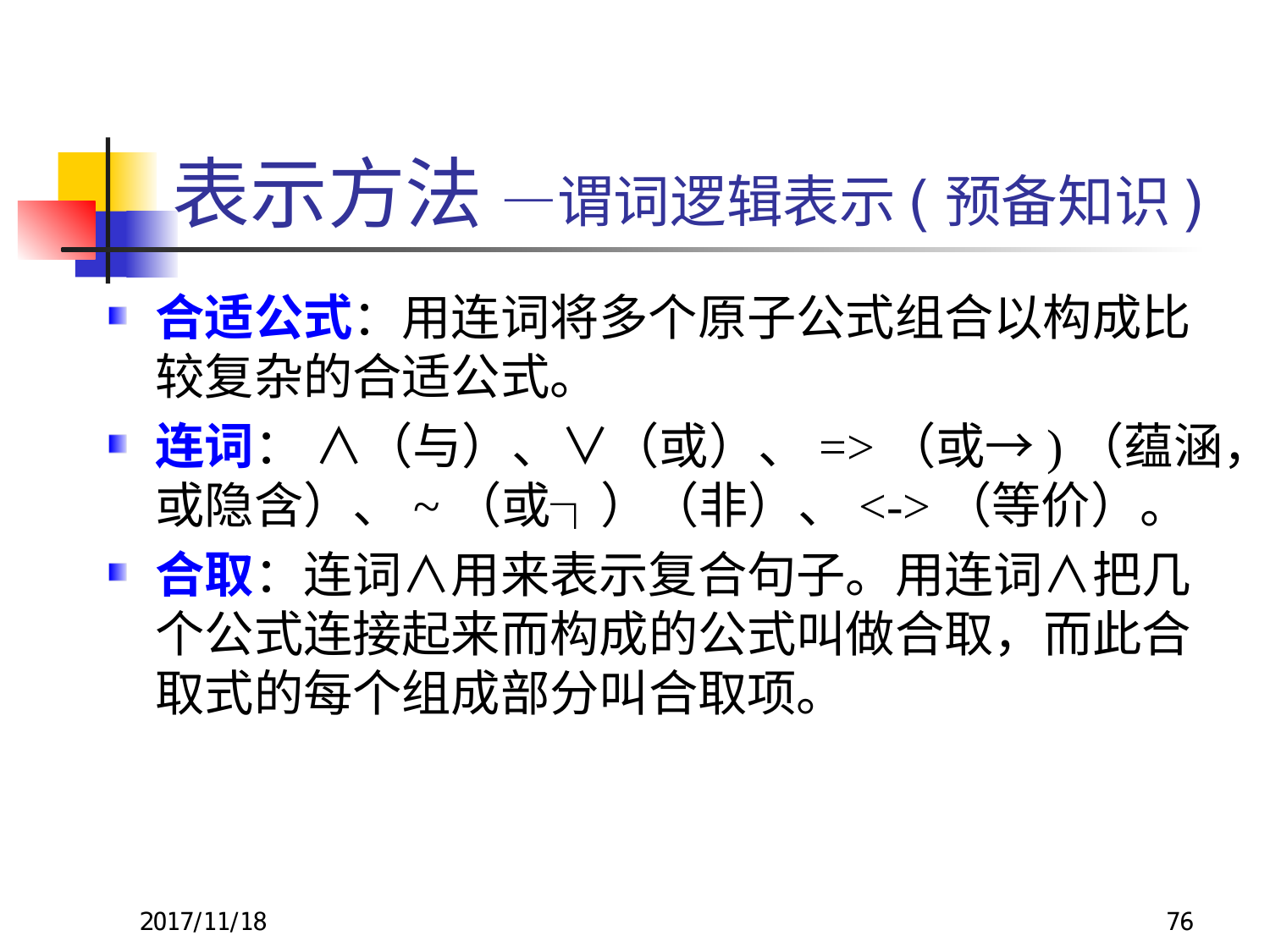

# 表示方法 —谓词逻辑表示(预备知识)
合适公式：用连词将多个原子公式组合以构成比较复杂的合适公式。
连词： ∧（与）、∨（或）、=>（或→)（蕴涵，或隐含）、~（或┐）（非）、<->（等价）。
合取：连词∧用来表示复合句子。用连词∧把几个公式连接起来而构成的公式叫做合取，而此合取式的每个组成部分叫合取项。
2017/11/18
76